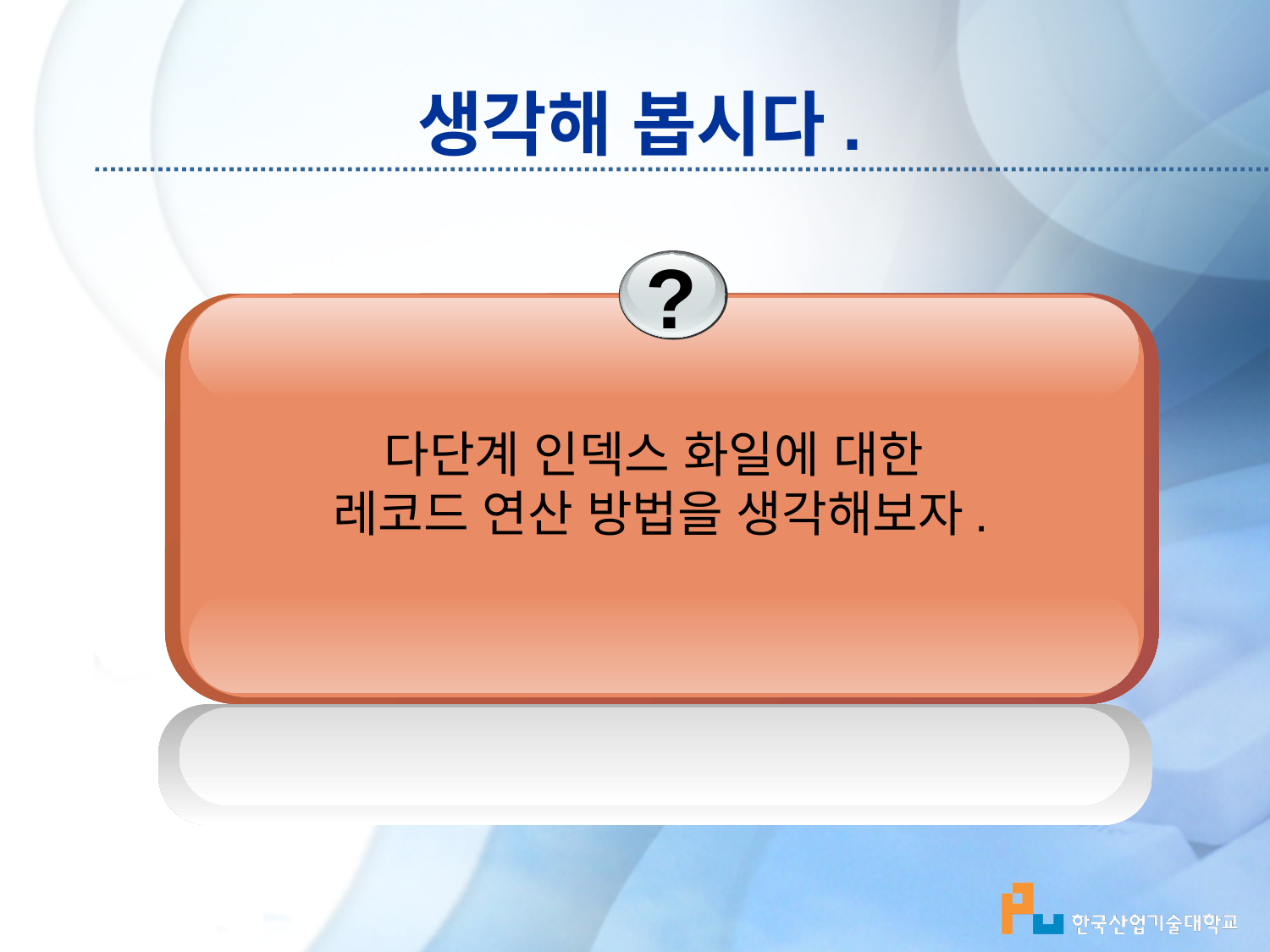

# 생각해 봅시다.
?

다단계 인덱스 화일에 대한
레코드 연산 방법을 생각해보자.